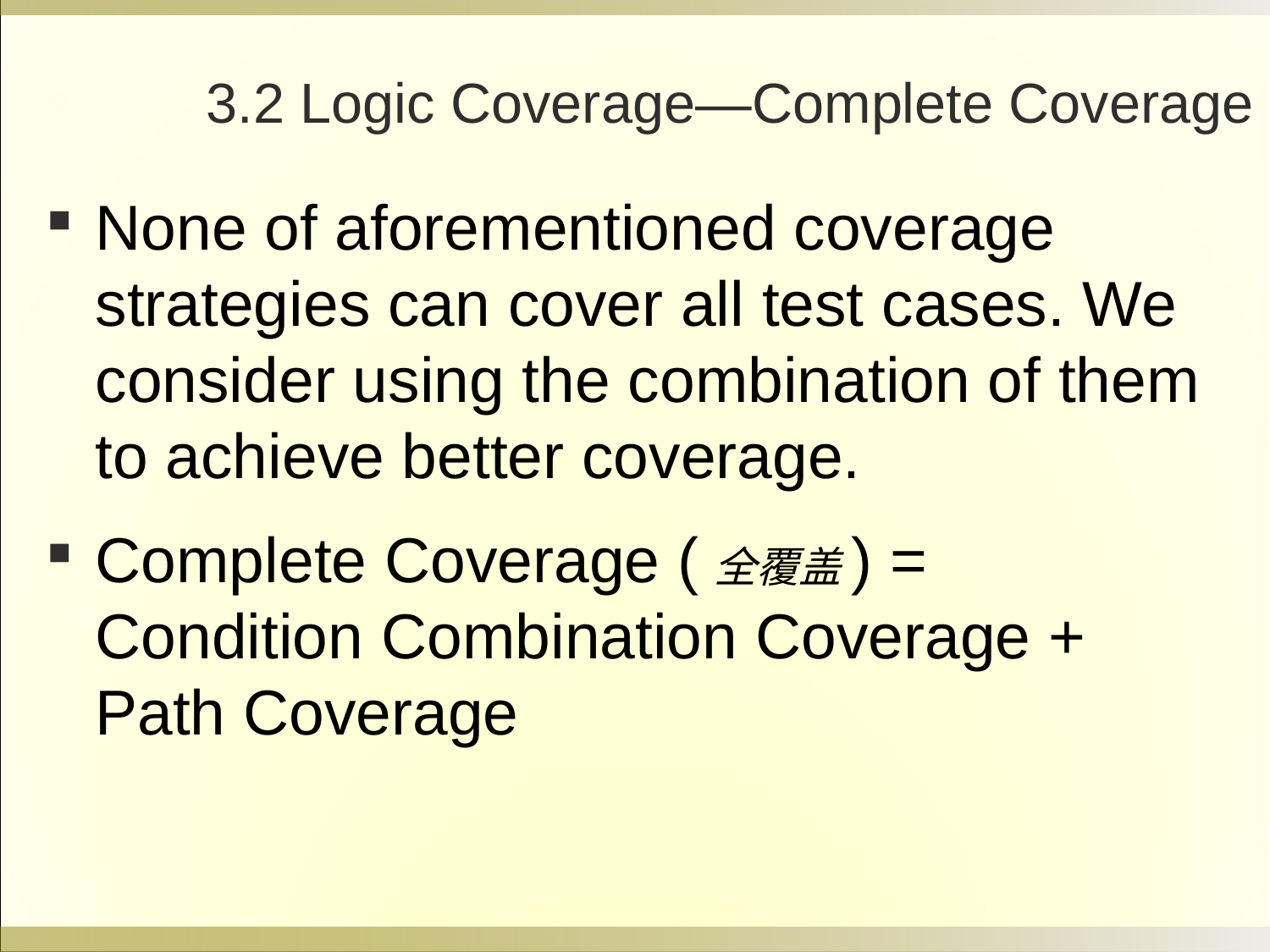

3.2 Logic Coverage—Complete Coverage
None of aforementioned coverage strategies can cover all test cases. We consider using the combination of them to achieve better coverage.
Complete Coverage (全覆盖) =  Condition Combination Coverage + Path Coverage